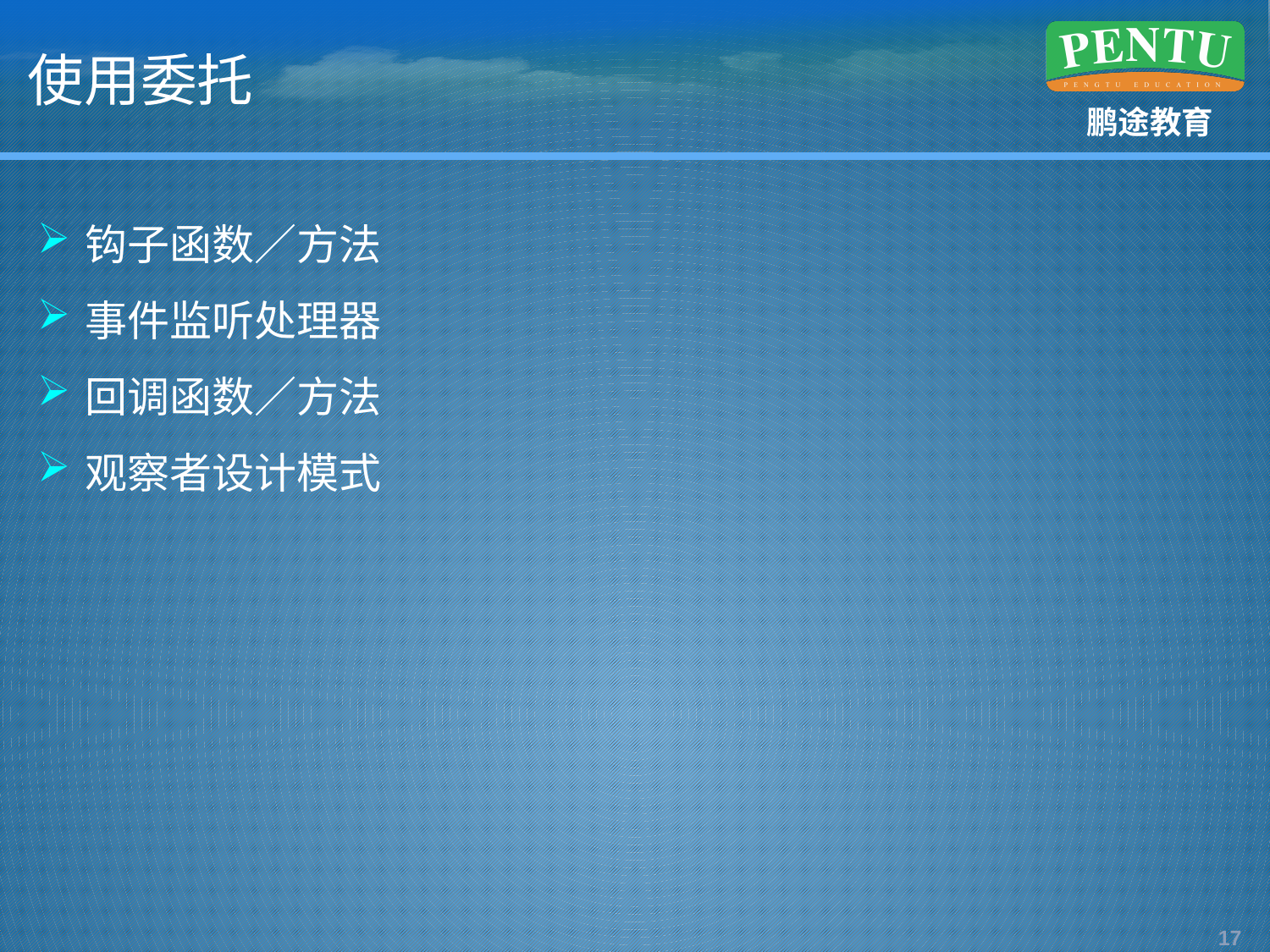

# 使用委托
钩子函数／方法
事件监听处理器
回调函数／方法
观察者设计模式
17